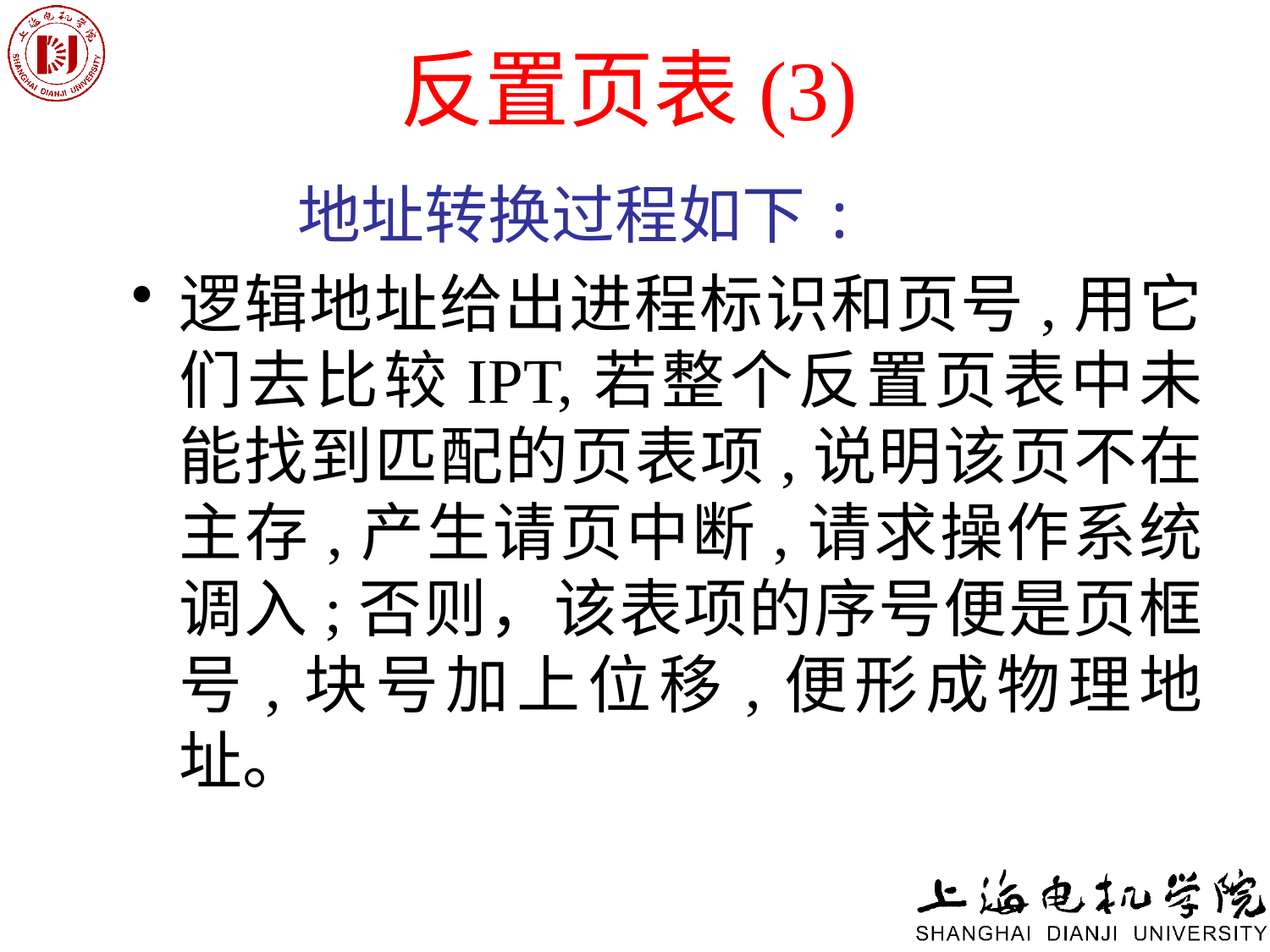

# 反置页表(3)
            地址转换过程如下:
逻辑地址给出进程标识和页号,用它们去比较IPT,若整个反置页表中未能找到匹配的页表项,说明该页不在主存,产生请页中断,请求操作系统调入;否则，该表项的序号便是页框号,块号加上位移,便形成物理地址。